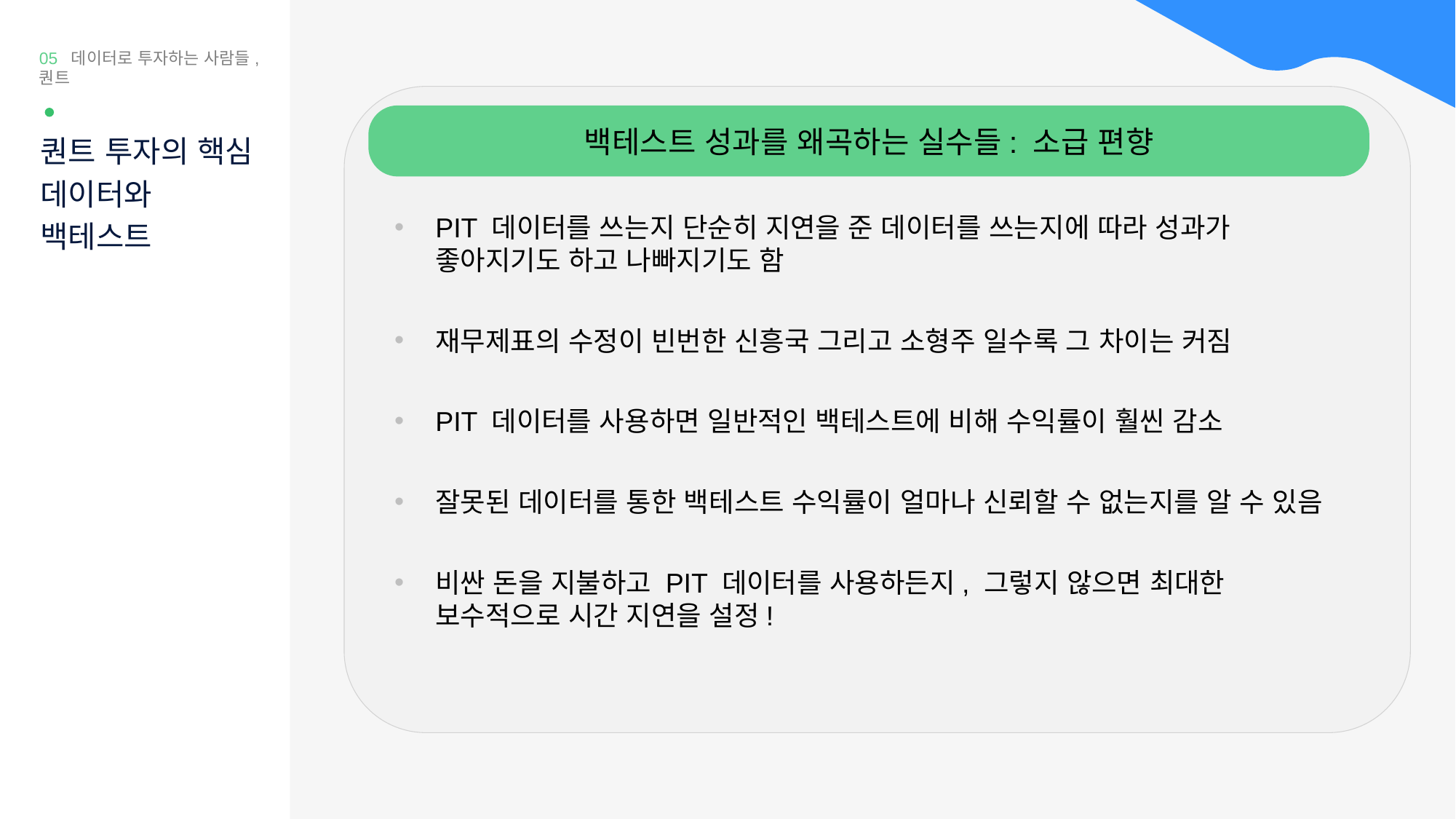

05  데이터로 투자하는 사람들, 퀀트

백테스트 성과를 왜곡하는 실수들: 소급 편향

퀀트 투자의 핵심
데이터와
백테스트
PIT 데이터를 쓰는지 단순히 지연을 준 데이터를 쓰는지에 따라 성과가 좋아지기도 하고 나빠지기도 함

재무제표의 수정이 빈번한 신흥국 그리고 소형주 일수록 그 차이는 커짐

PIT 데이터를 사용하면 일반적인 백테스트에 비해 수익률이 훨씬 감소

잘못된 데이터를 통한 백테스트 수익률이 얼마나 신뢰할 수 없는지를 알 수 있음

비싼 돈을 지불하고 PIT 데이터를 사용하든지, 그렇지 않으면 최대한 보수적으로 시간 지연을 설정!